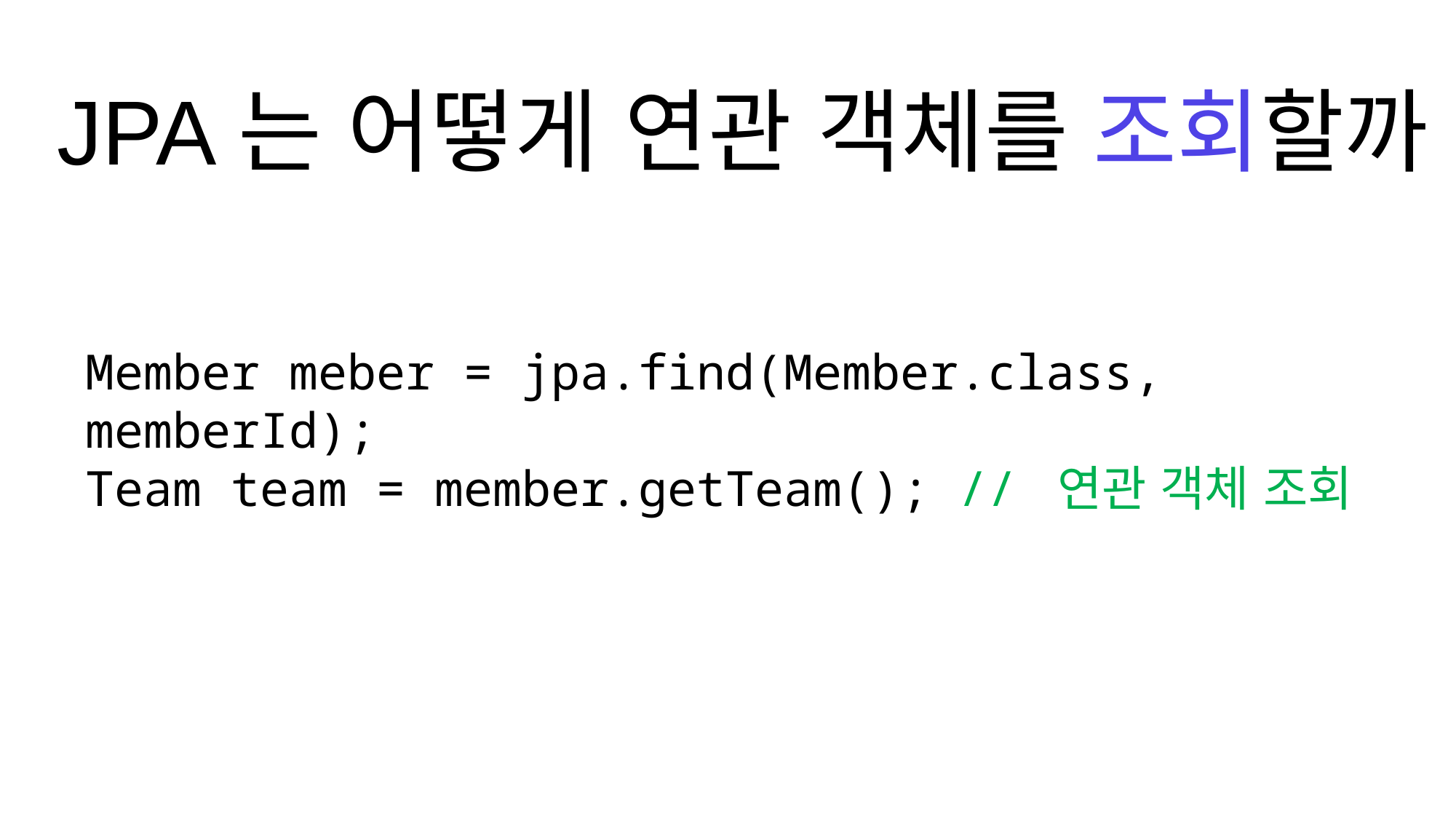

JPA는 어떻게 연관 객체를 조회할까
Member meber = jpa.find(Member.class, memberId);
Team team = member.getTeam(); // 연관 객체 조회